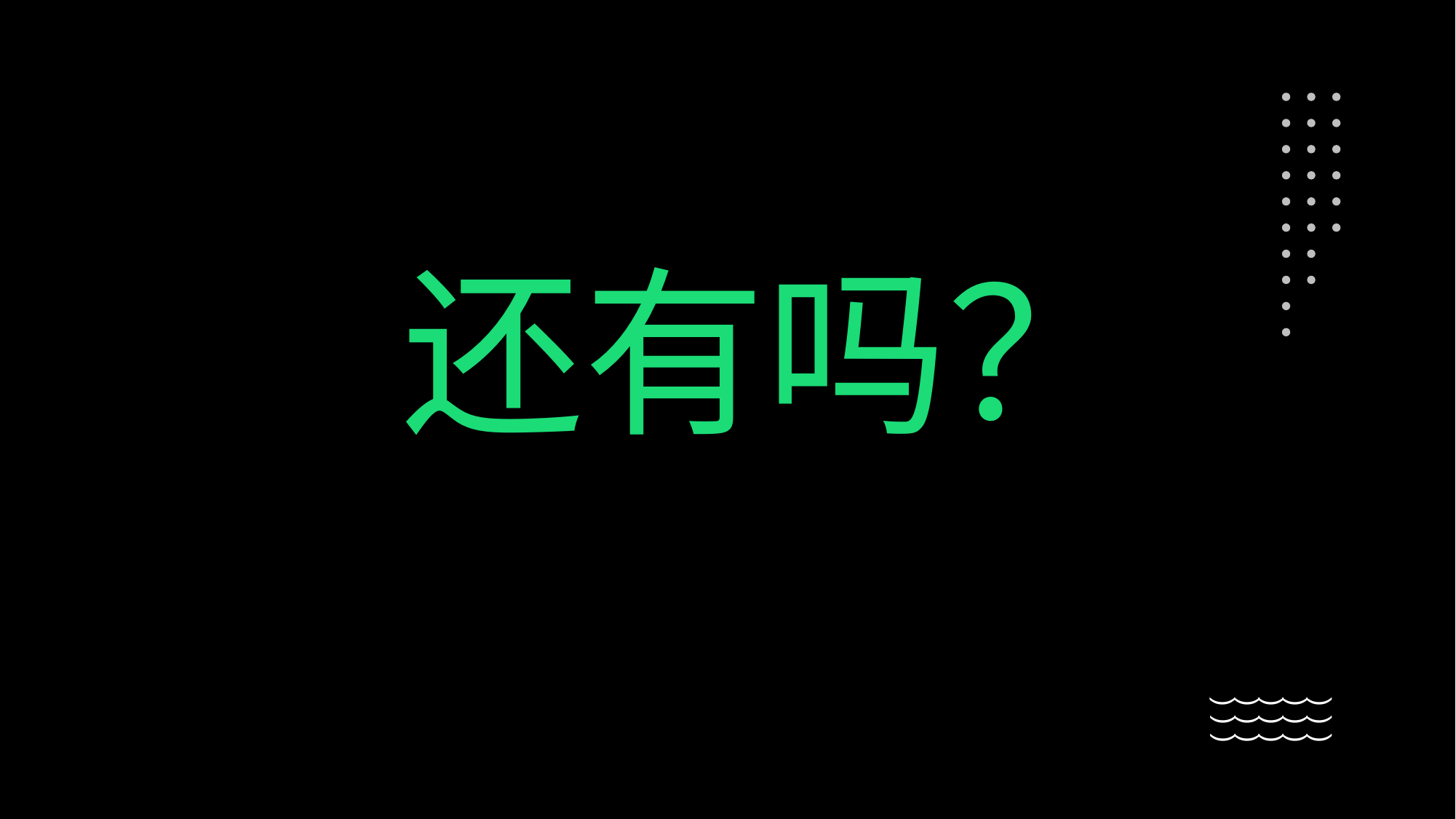

还有吗？
(
(
(
(
(
(
(
(
(
(
(
(
(
(
(